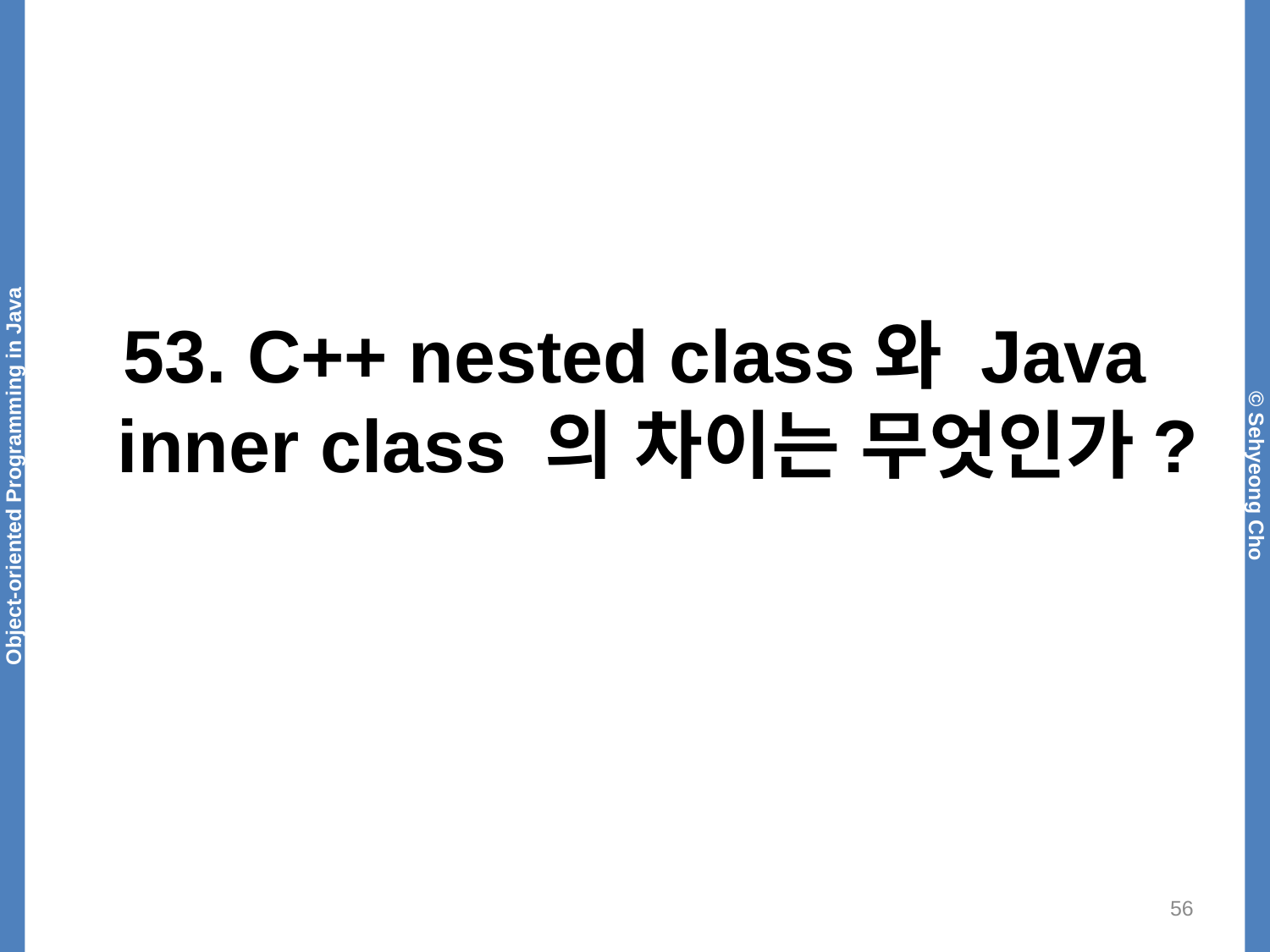

# 53. C++ nested class와 Java inner class 의 차이는 무엇인가?

56